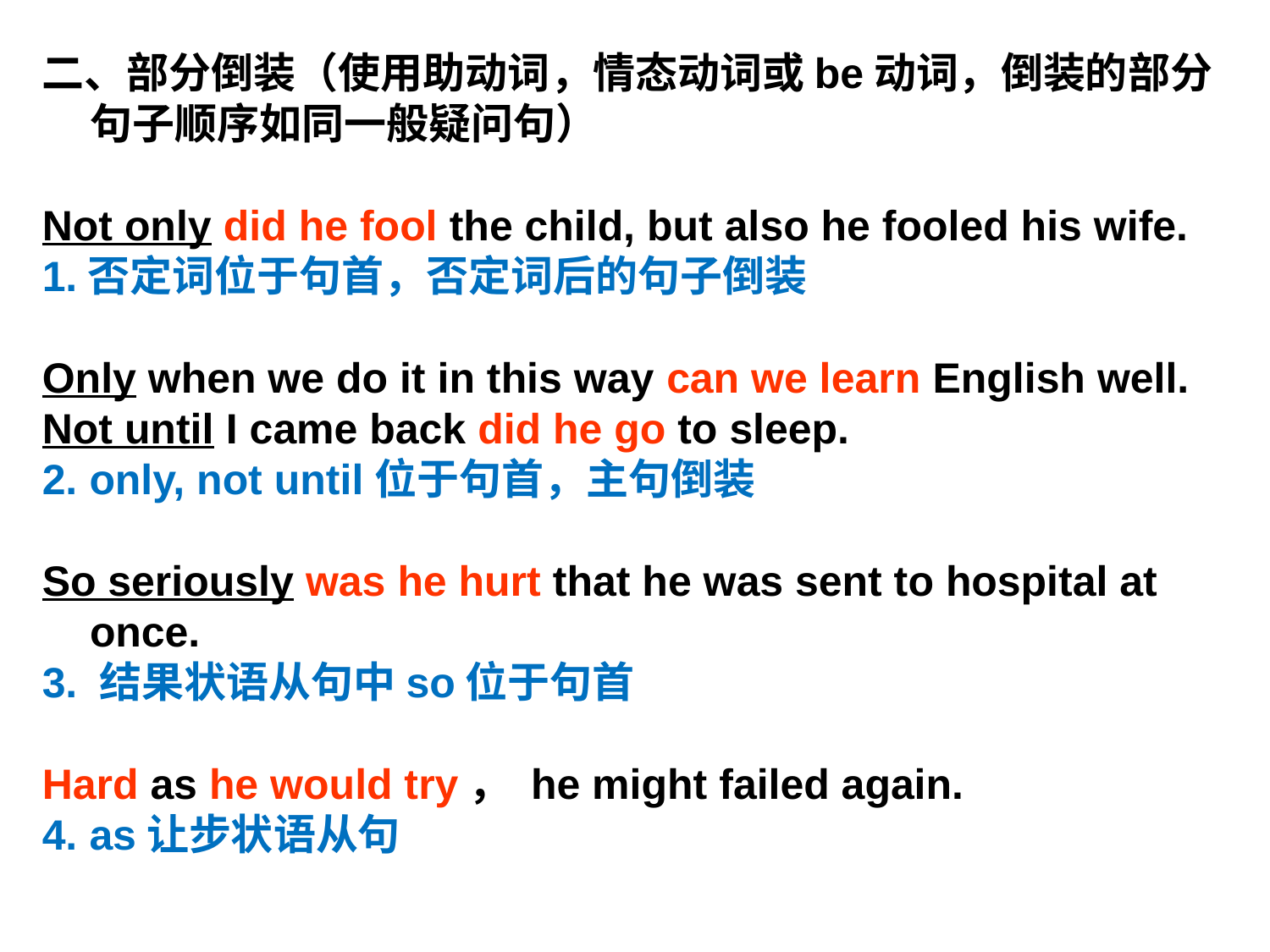

二、部分倒装（使用助动词，情态动词或be动词，倒装的部分句子顺序如同一般疑问句）

Not only did he fool the child, but also he fooled his wife.
1.否定词位于句首，否定词后的句子倒装

Only when we do it in this way can we learn English well.
Not until I came back did he go to sleep.
2. only, not until位于句首，主句倒装

So seriously was he hurt that he was sent to hospital at once.
3. 结果状语从句中so位于句首

Hard as he would try， he might failed again.
4. as让步状语从句